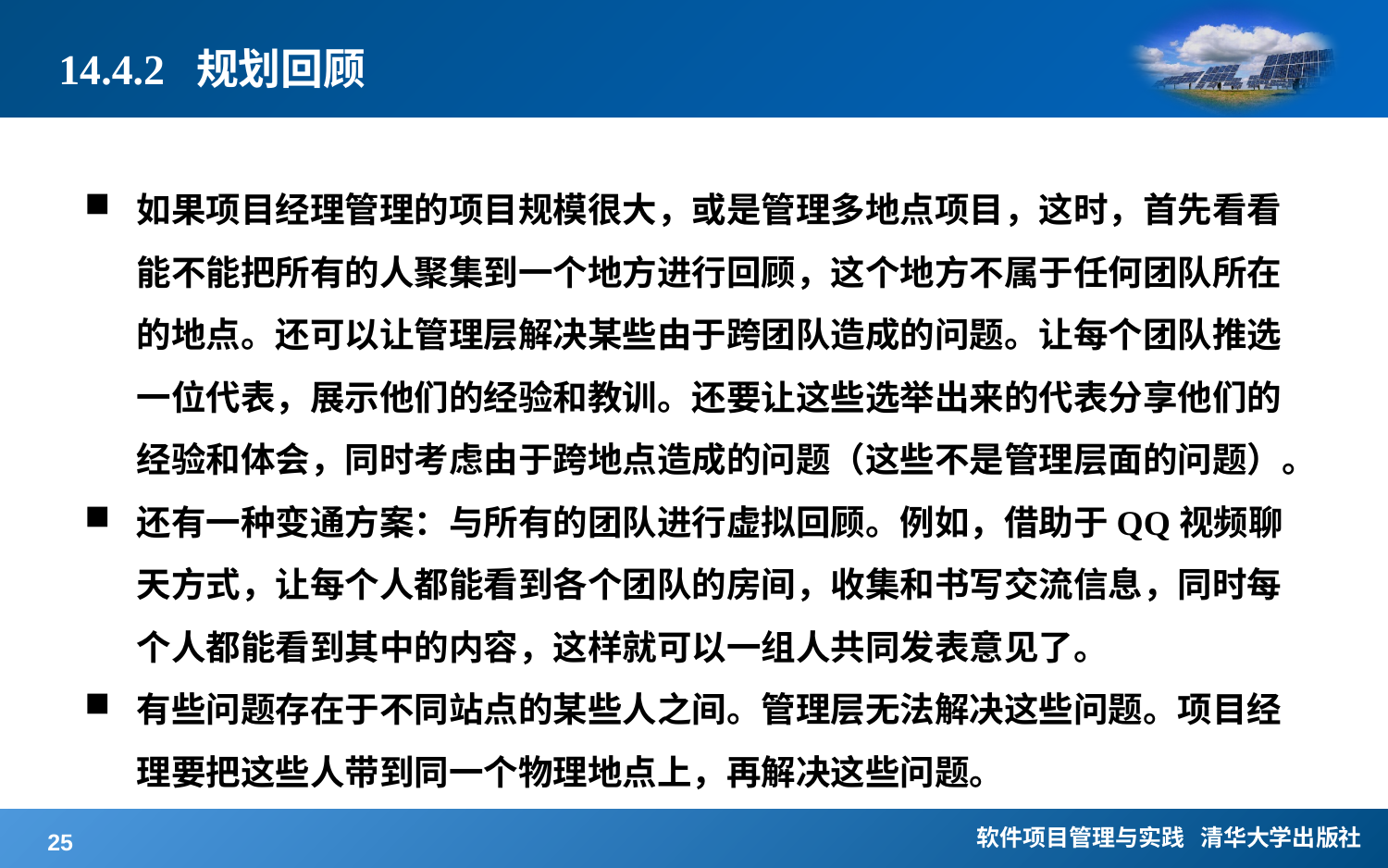

# 14.4.2  规划回顾
如果项目经理管理的项目规模很大，或是管理多地点项目，这时，首先看看能不能把所有的人聚集到一个地方进行回顾，这个地方不属于任何团队所在的地点。还可以让管理层解决某些由于跨团队造成的问题。让每个团队推选一位代表，展示他们的经验和教训。还要让这些选举出来的代表分享他们的经验和体会，同时考虑由于跨地点造成的问题（这些不是管理层面的问题）。
还有一种变通方案：与所有的团队进行虚拟回顾。例如，借助于QQ视频聊天方式，让每个人都能看到各个团队的房间，收集和书写交流信息，同时每个人都能看到其中的内容，这样就可以一组人共同发表意见了。
有些问题存在于不同站点的某些人之间。管理层无法解决这些问题。项目经理要把这些人带到同一个物理地点上，再解决这些问题。